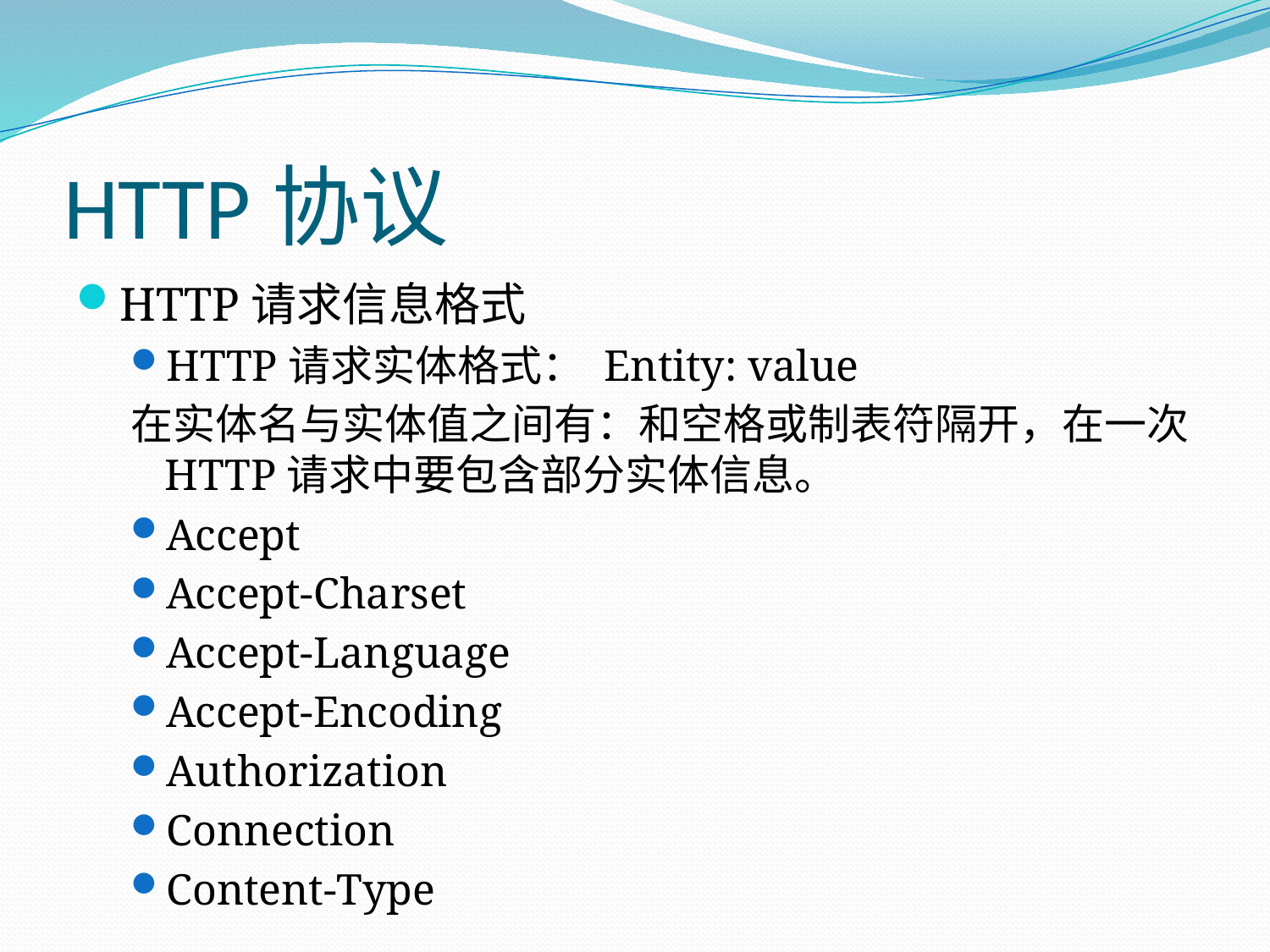

# HTTP协议
HTTP请求信息格式
HTTP请求实体格式： Entity: value
在实体名与实体值之间有：和空格或制表符隔开，在一次HTTP请求中要包含部分实体信息。
Accept
Accept-Charset
Accept-Language
Accept-Encoding
Authorization
Connection
Content-Type